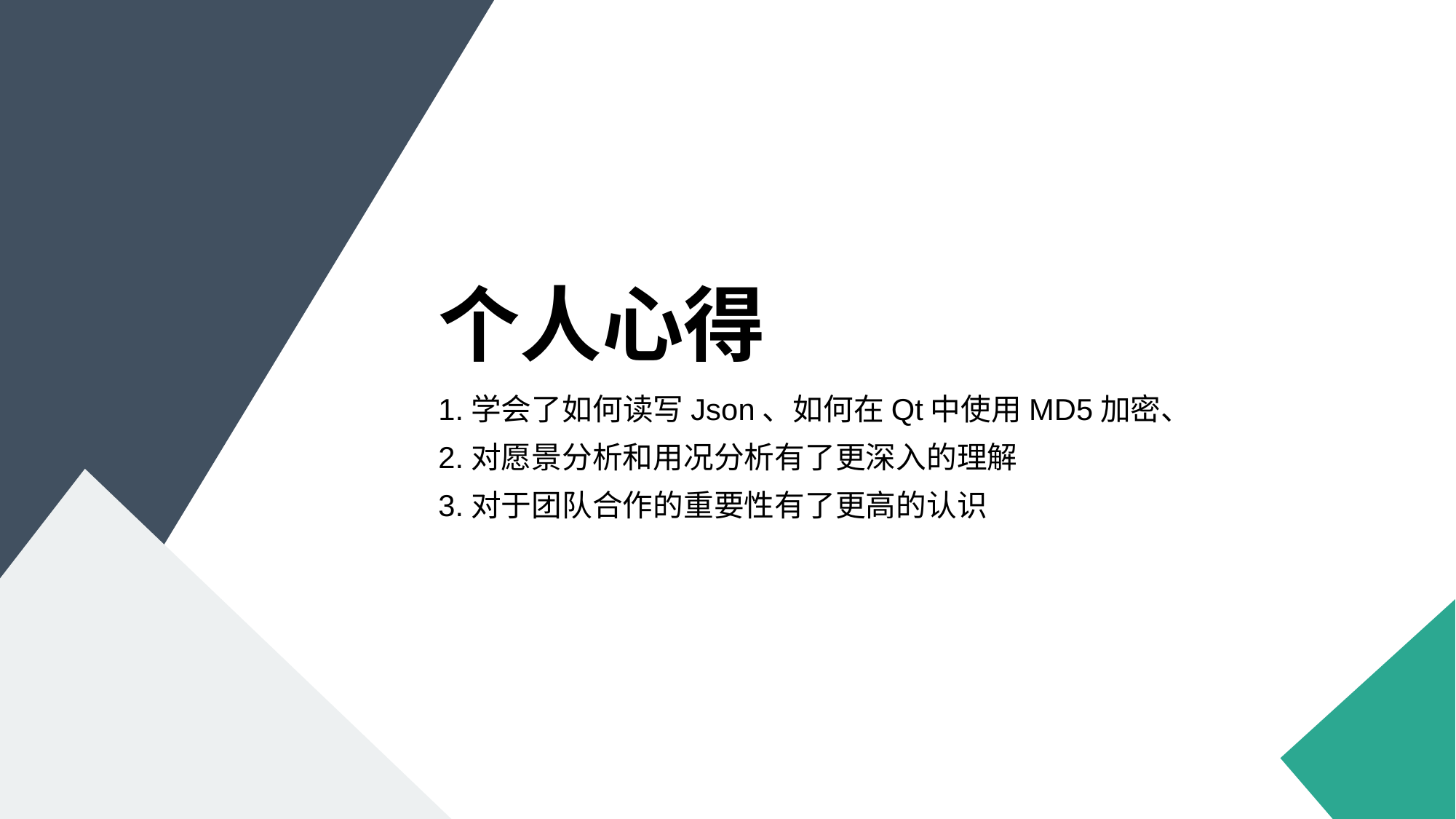

# 个人心得
1.学会了如何读写Json、如何在Qt中使用MD5加密、
2.对愿景分析和用况分析有了更深入的理解
3.对于团队合作的重要性有了更高的认识